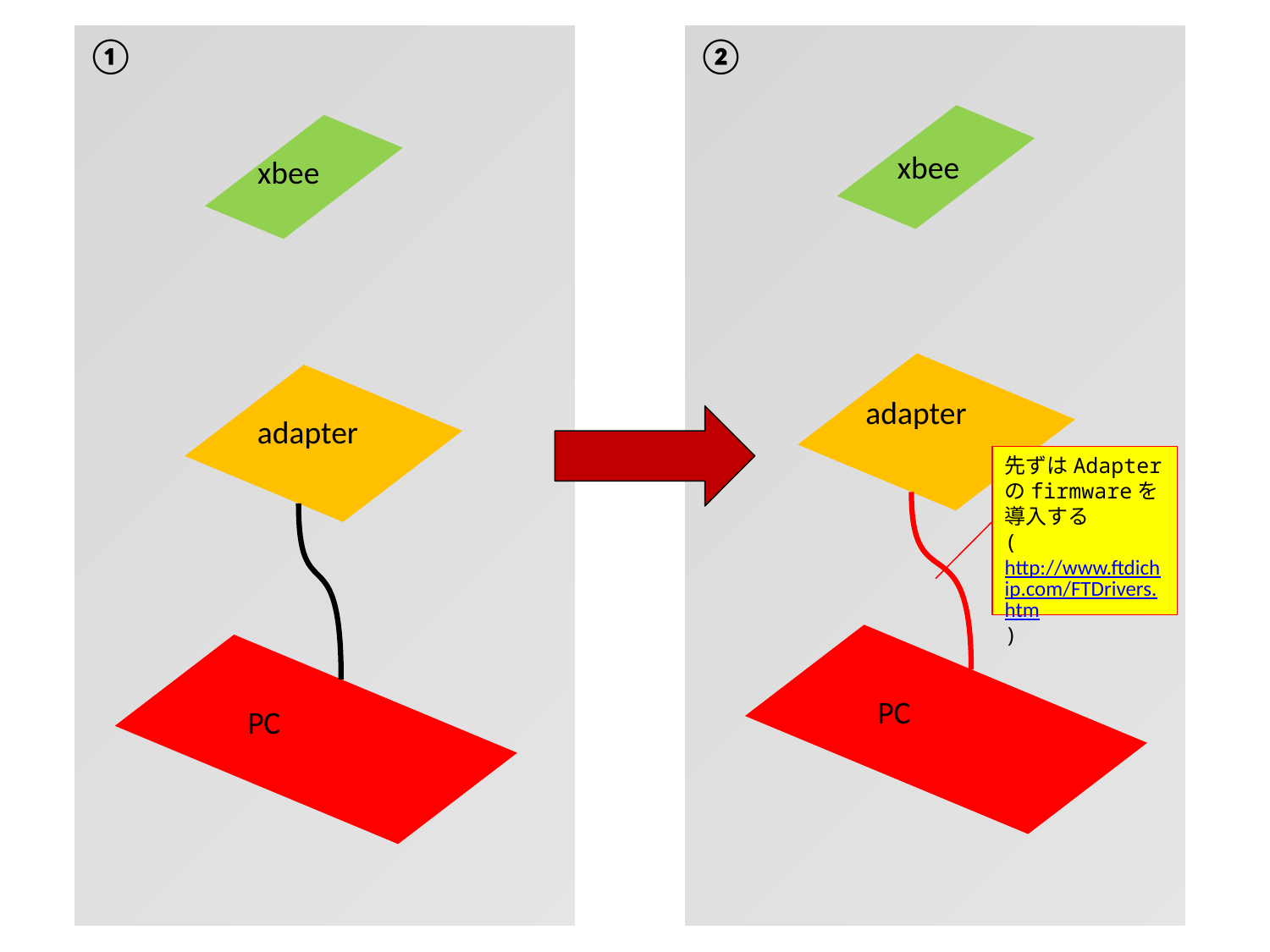

①
②

xbee
xbee

adapter
adapter

先ずはAdapterのfirmwareを導入する
(http://www.ftdichip.com/FTDrivers.htm)

PC
PC